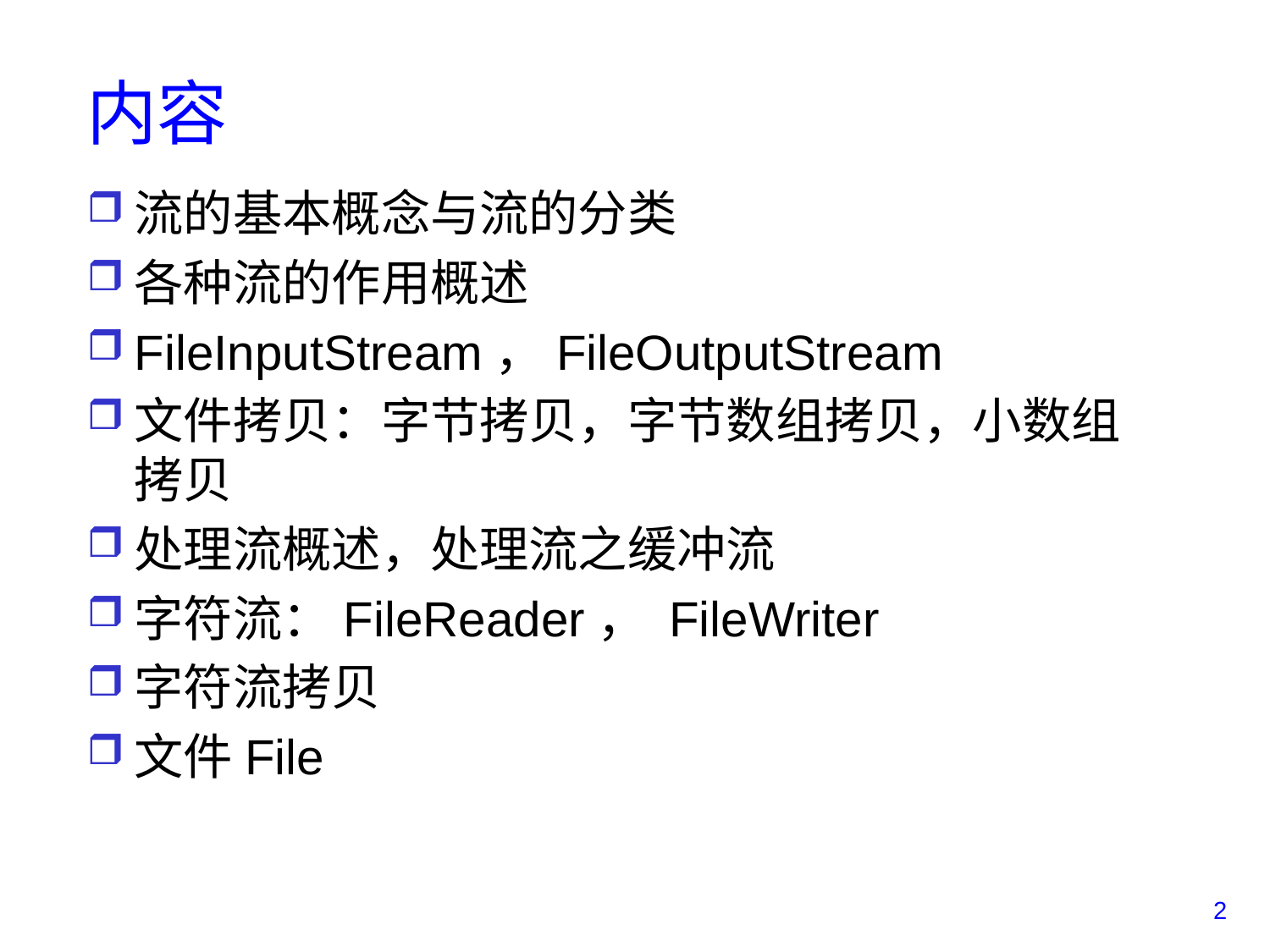

# 内容
流的基本概念与流的分类
各种流的作用概述
FileInputStream，FileOutputStream
文件拷贝：字节拷贝，字节数组拷贝，小数组拷贝
处理流概述，处理流之缓冲流
字符流：FileReader， FileWriter
字符流拷贝
文件File
2